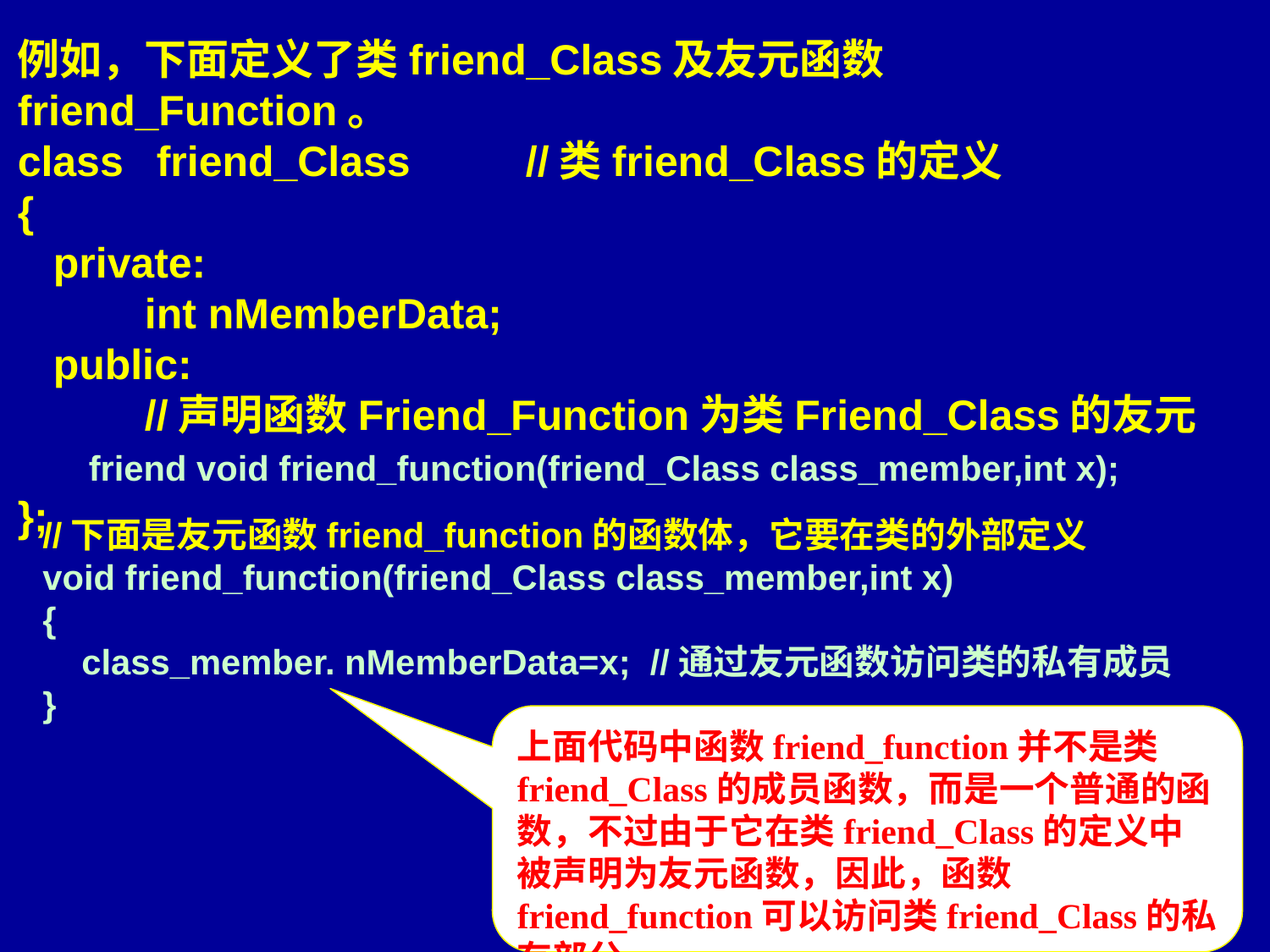

例如，下面定义了类friend_Class及友元函数friend_Function。
class	 friend_Class  	//类friend_Class的定义
{
   private:
	int nMemberData;
   public:
	//声明函数Friend_Function为类Friend_Class的友元
      friend void friend_function(friend_Class class_member,int x);
};

//下面是友元函数friend_function的函数体，它要在类的外部定义
void friend_function(friend_Class class_member,int x)
{
    class_member. nMemberData=x;  //通过友元函数访问类的私有成员
}
上面代码中函数friend_function并不是类friend_Class的成员函数，而是一个普通的函数，不过由于它在类friend_Class的定义中被声明为友元函数，因此，函数friend_function可以访问类friend_Class的私有部分
79